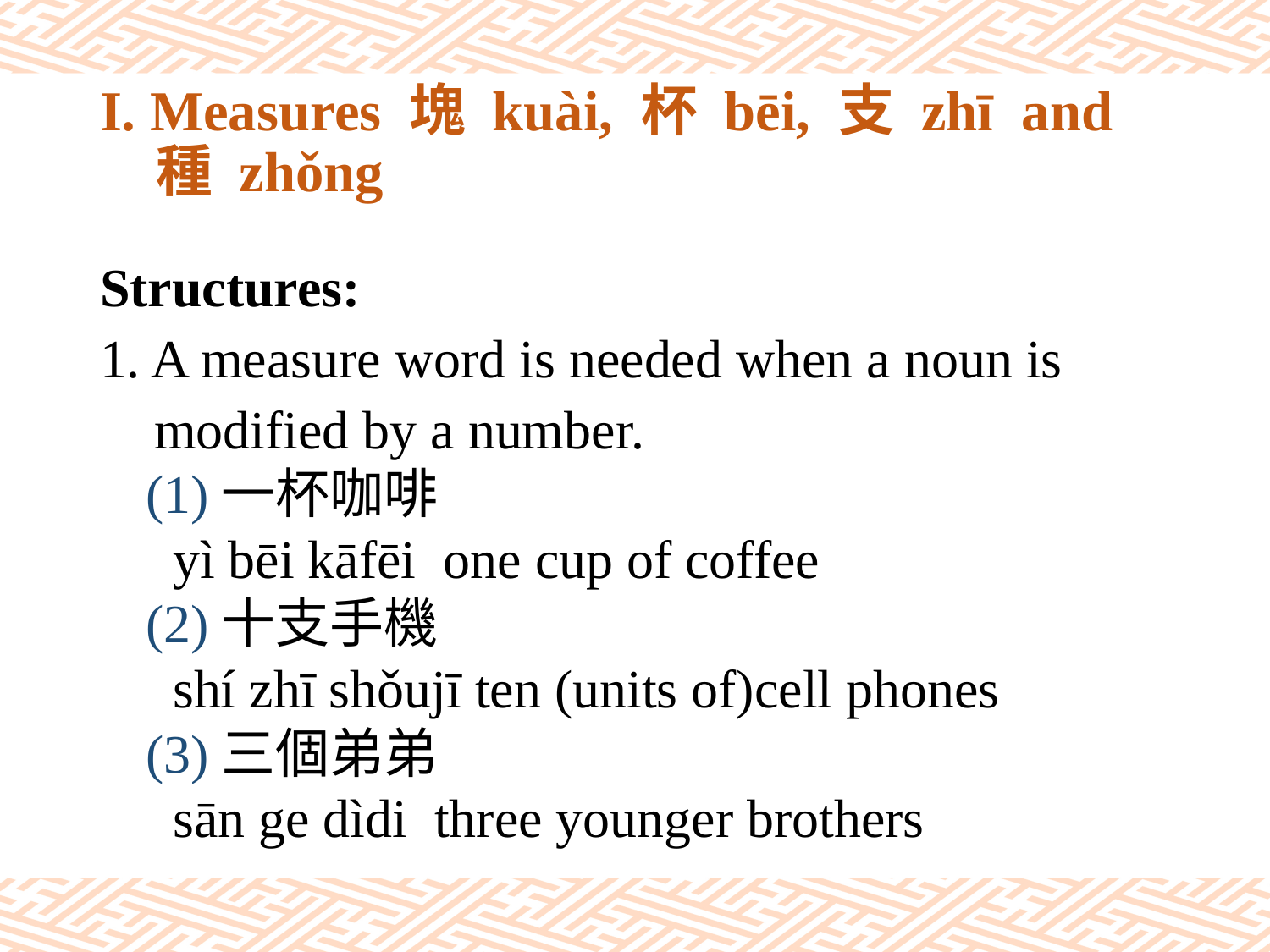

# I. Measures 塊 kuài, 杯 bēi, 支 zhī  and 種 zhǒng
Structures:
1. A measure word is needed when a noun is
    modified by a number.
(1)一杯咖啡
	  yì bēi kāfēi  one cup of coffee
(2)十支手機
	  shí zhī shǒujī ten (units of)cell phones
(3)三個弟弟
	  sān ge dìdi  three younger brothers